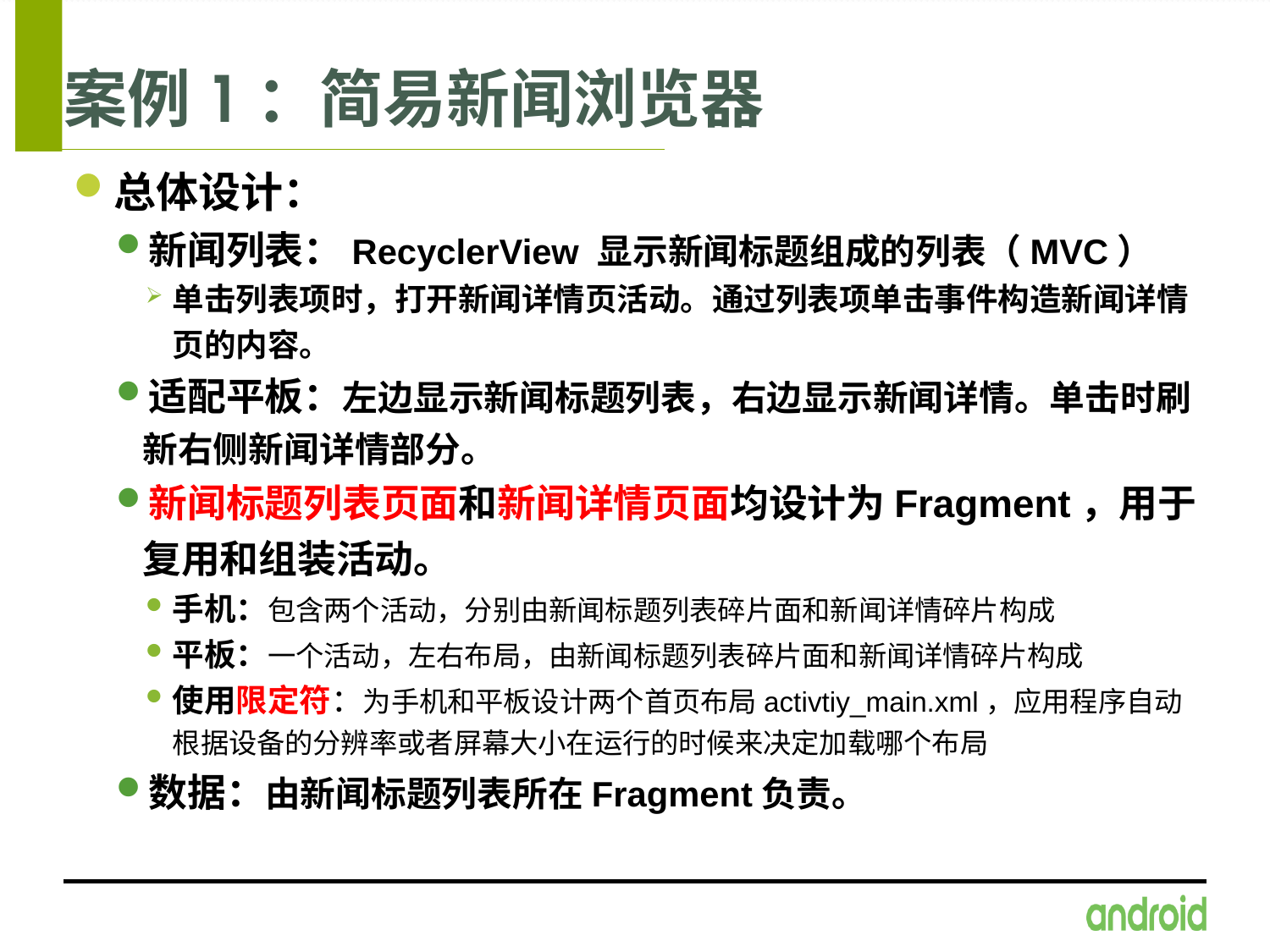

# 案例1：简易新闻浏览器
总体设计：
新闻列表：RecyclerView 显示新闻标题组成的列表（MVC）
单击列表项时，打开新闻详情页活动。通过列表项单击事件构造新闻详情页的内容。
适配平板：左边显示新闻标题列表，右边显示新闻详情。单击时刷新右侧新闻详情部分。
新闻标题列表页面和新闻详情页面均设计为Fragment，用于复用和组装活动。
手机：包含两个活动，分别由新闻标题列表碎片面和新闻详情碎片构成
平板：一个活动，左右布局，由新闻标题列表碎片面和新闻详情碎片构成
使用限定符：为手机和平板设计两个首页布局activtiy_main.xml，应用程序自动根据设备的分辨率或者屏幕大小在运行的时候来决定加载哪个布局
数据：由新闻标题列表所在Fragment负责。